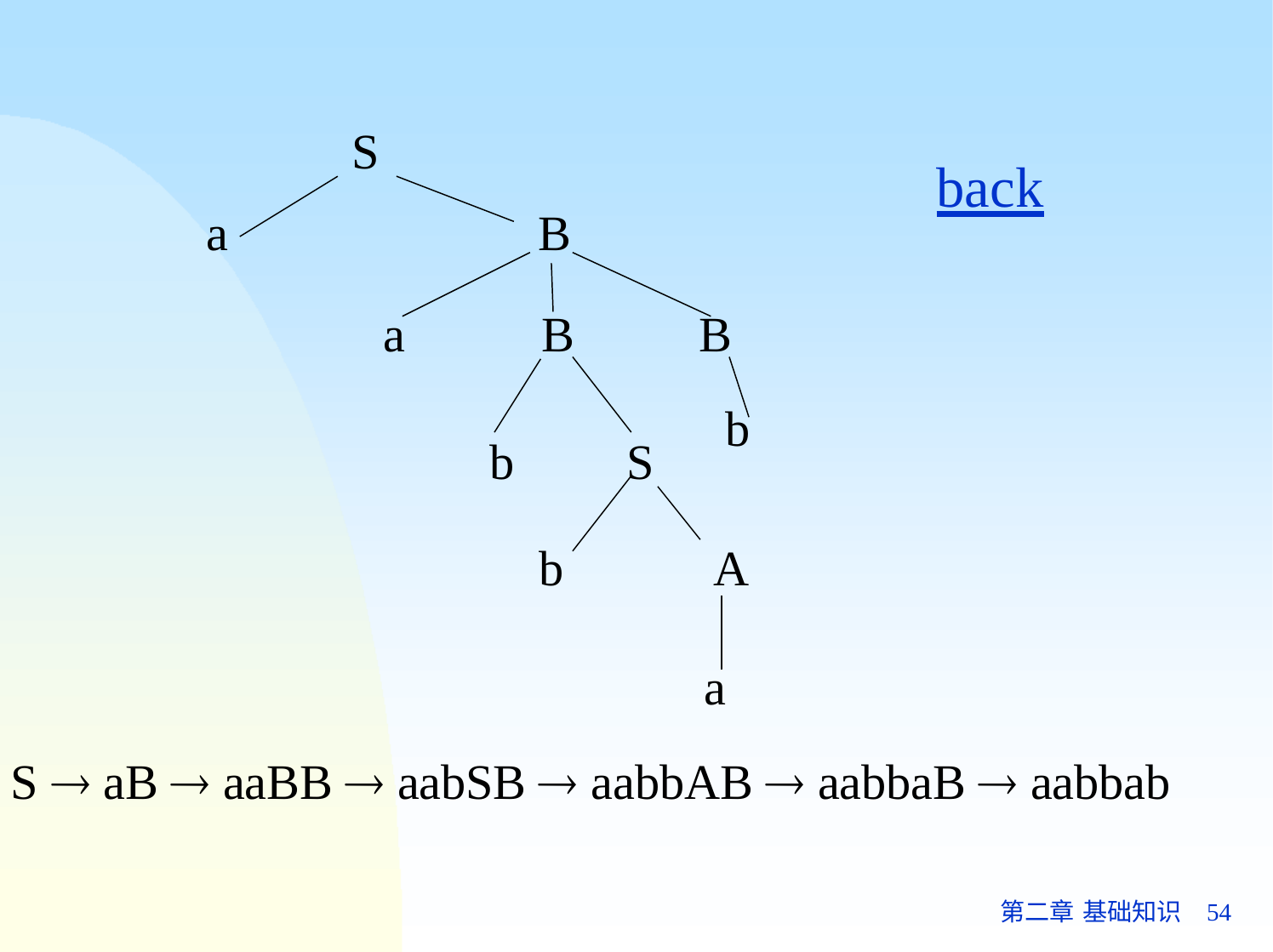

S
# back

a
B

a
B
B

b
b
S

b	A

a
S → aB → aaBB → aabSB → aabbAB → aabbaB → aabbab

第二章 基础知识	54